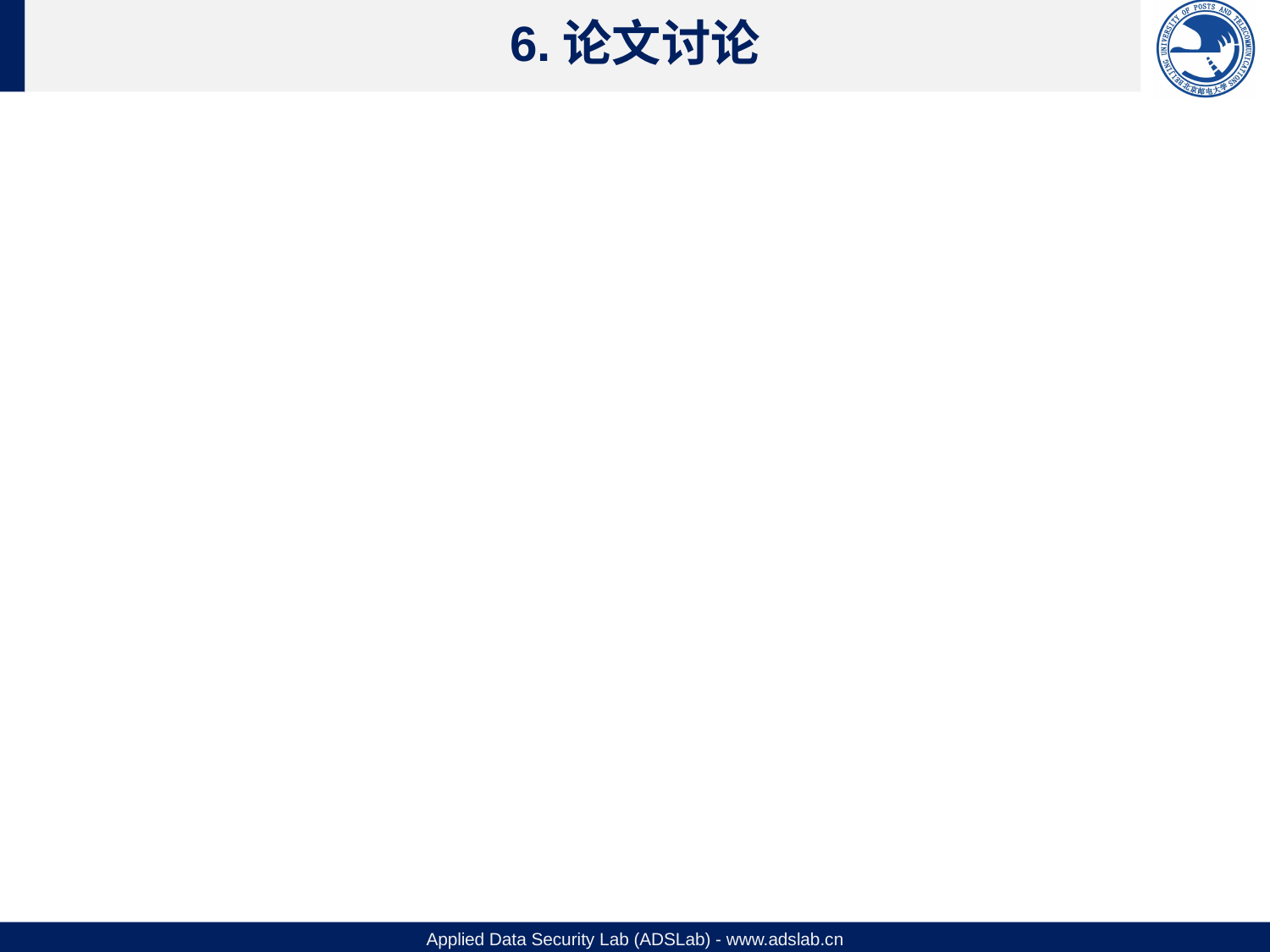

# 6.论文讨论
44

Applied Data Security Lab (ADSLab) - www.adslab.cn